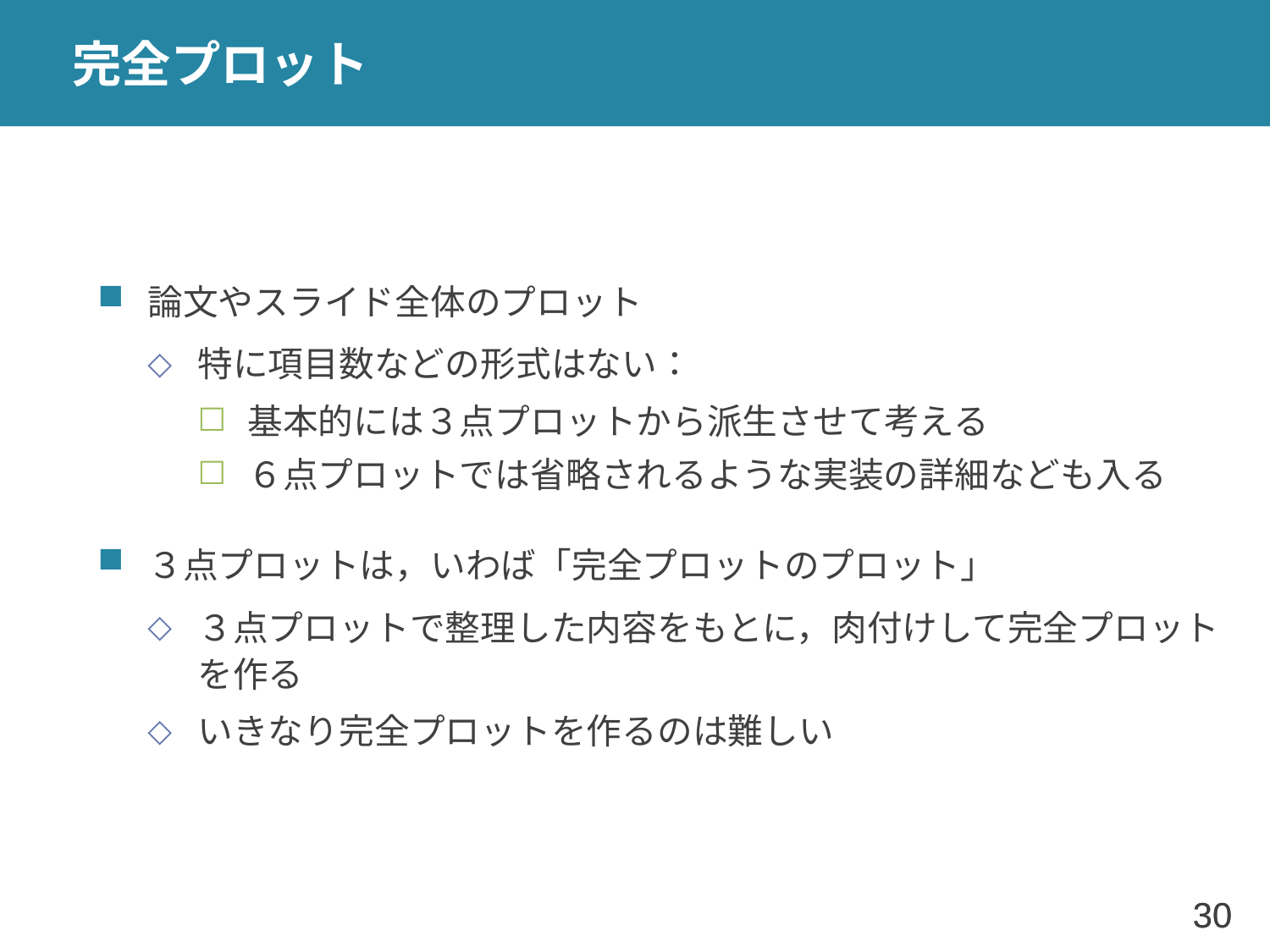

# 完全プロット
論文やスライド全体のプロット
特に項目数などの形式はない：
基本的には３点プロットから派生させて考える
６点プロットでは省略されるような実装の詳細なども入る
３点プロットは，いわば「完全プロットのプロット」
３点プロットで整理した内容をもとに，肉付けして完全プロットを作る
いきなり完全プロットを作るのは難しい